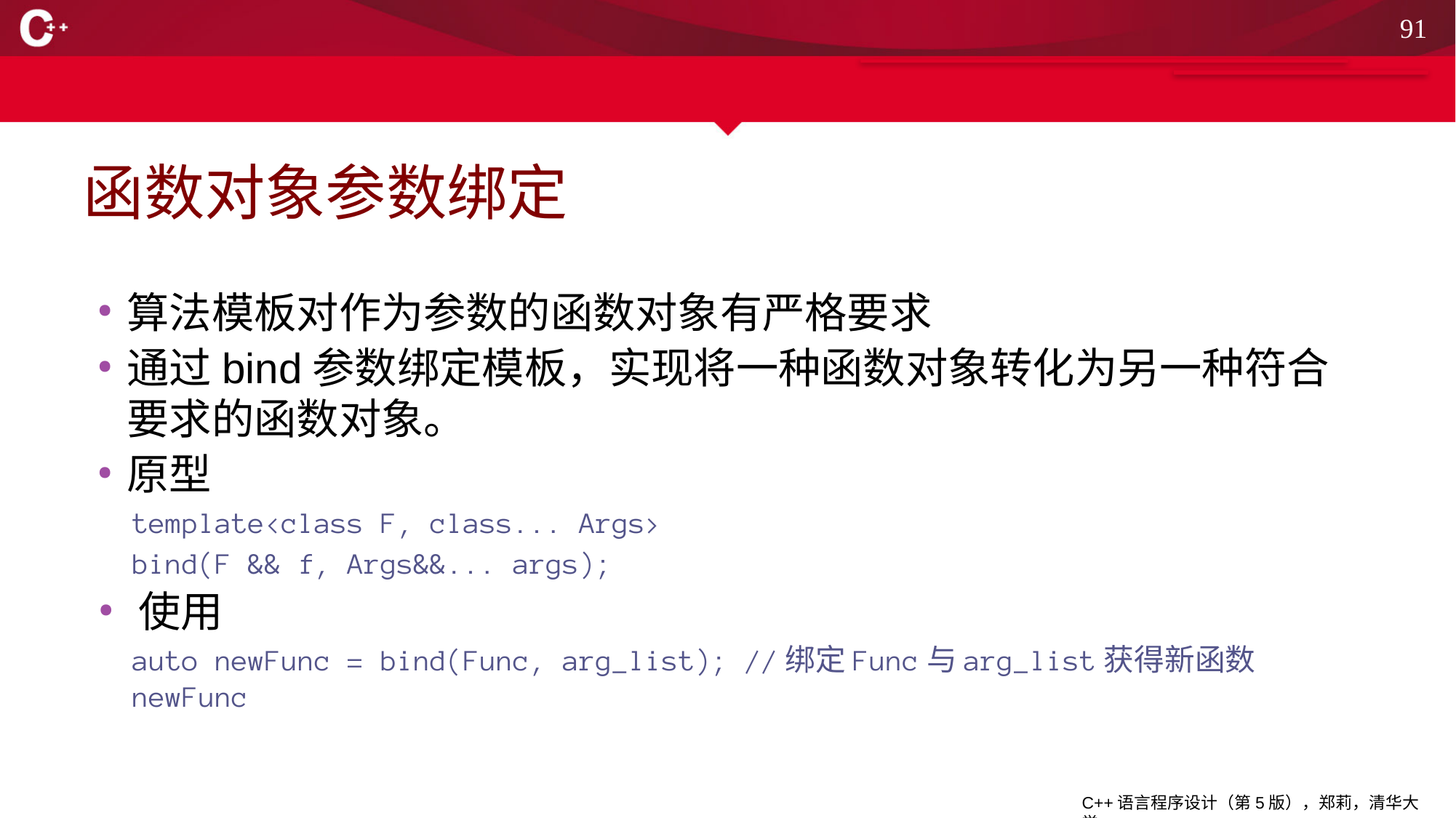

91
# 函数对象参数绑定
算法模板对作为参数的函数对象有严格要求
通过bind参数绑定模板，实现将一种函数对象转化为另一种符合要求的函数对象。
原型
template<class F, class... Args>
bind(F && f, Args&&... args);
使用
auto newFunc = bind(Func, arg_list); //绑定Func与arg_list获得新函数newFunc